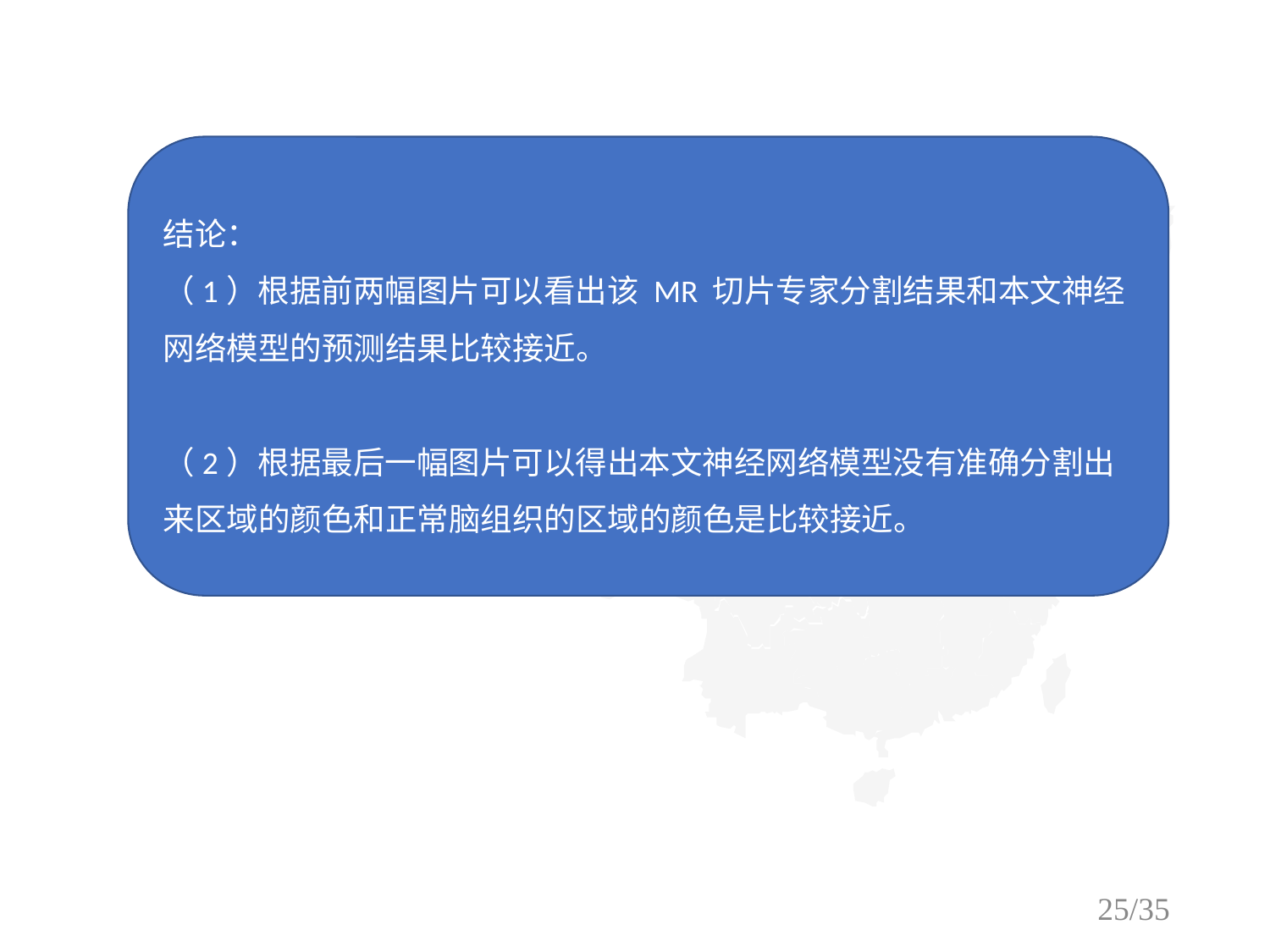

结论：
（1）根据前两幅图片可以看出该 MR 切片专家分割结果和本文神经网络模型的预测结果比较接近。

（2）根据最后一幅图片可以得出本文神经网络模型没有准确分割出来区域的颜色和正常脑组织的区域的颜色是比较接近。
25/35